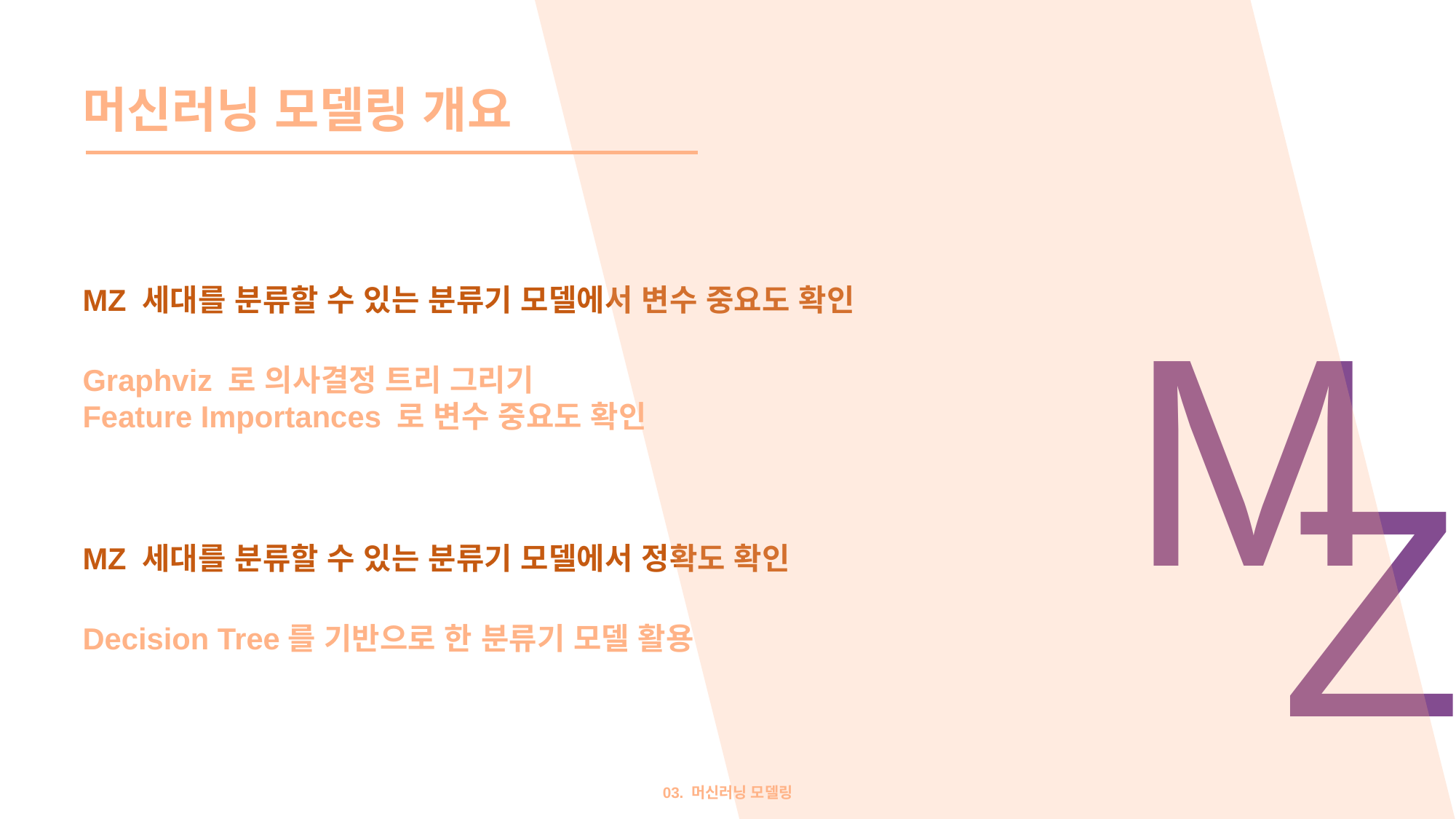

머신러닝 모델링 개요
M
MZ 세대를 분류할 수 있는 분류기 모델에서 변수 중요도 확인
Graphviz 로 의사결정 트리 그리기
Feature Importances 로 변수 중요도 확인
Z
MZ 세대를 분류할 수 있는 분류기 모델에서 정확도 확인
Decision Tree를 기반으로 한 분류기 모델 활용
03. 머신러닝 모델링